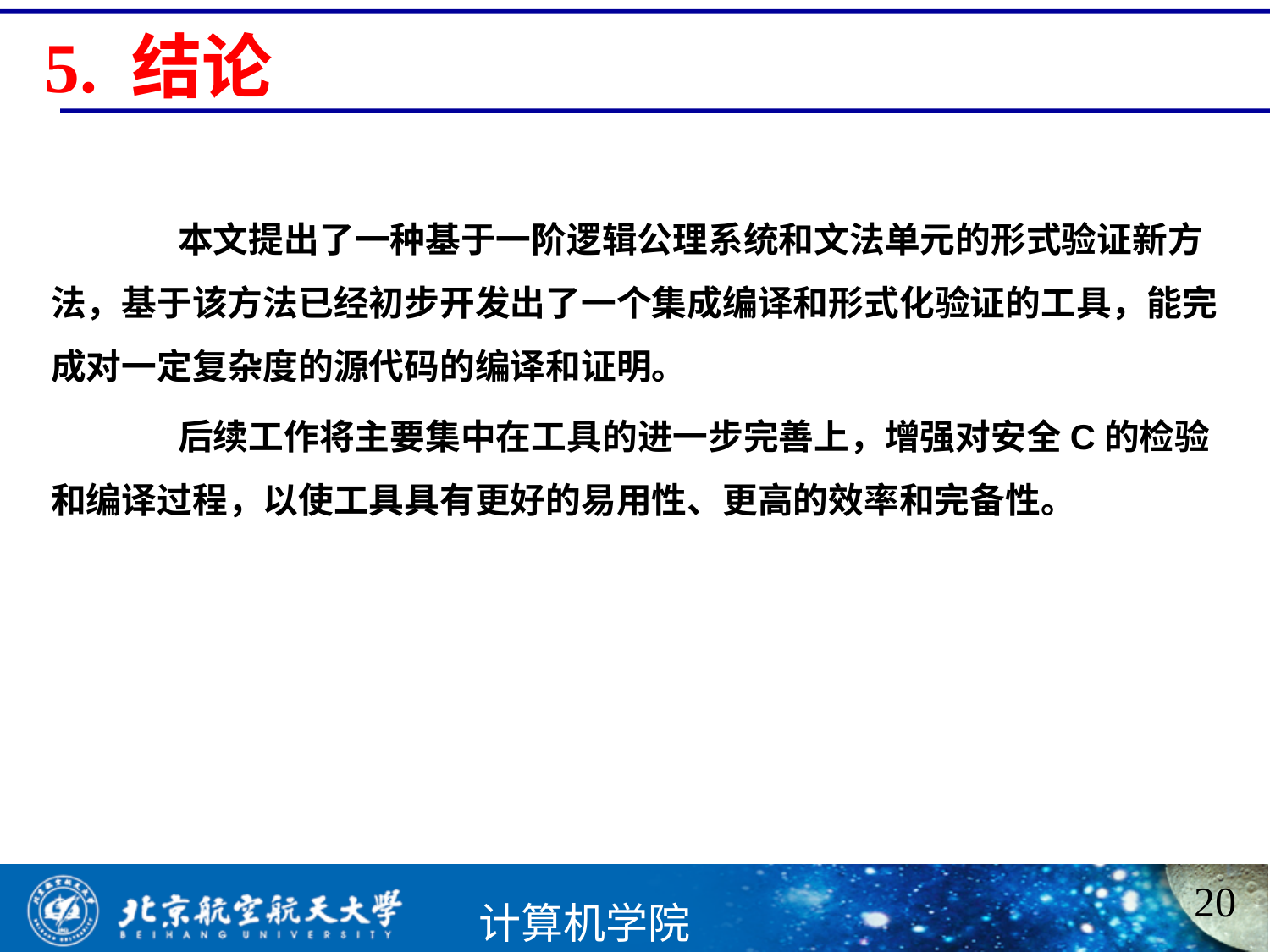

# 5. 结论

	本文提出了一种基于一阶逻辑公理系统和文法单元的形式验证新方法，基于该方法已经初步开发出了一个集成编译和形式化验证的工具，能完成对一定复杂度的源代码的编译和证明。
	后续工作将主要集中在工具的进一步完善上，增强对安全C的检验和编译过程，以使工具具有更好的易用性、更高的效率和完备性。